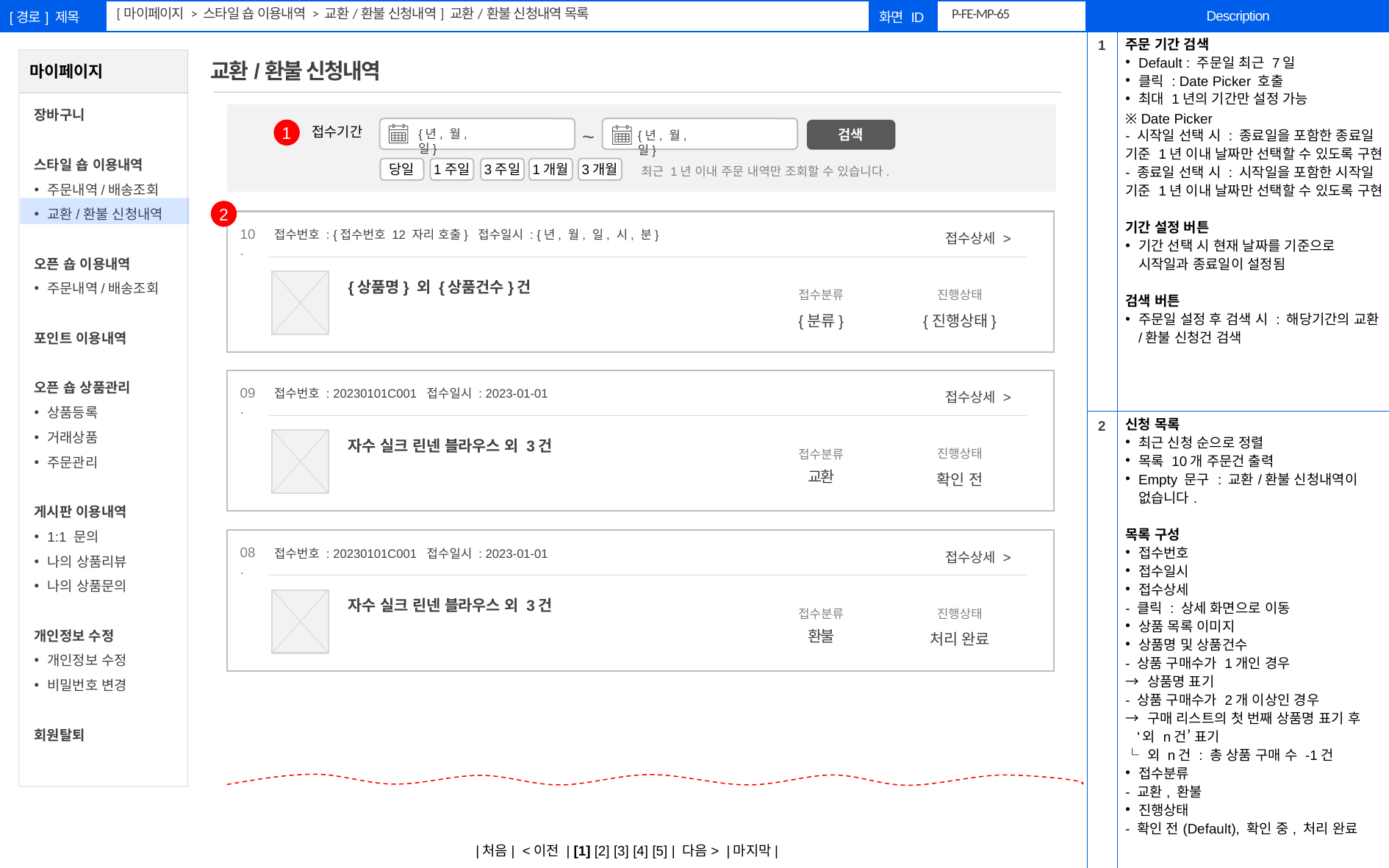

[마이페이지 > 스타일 숍 이용내역 > 교환/환불 신청내역] 교환/환불 신청내역 목록
# P-FE-MP-65
| 1 | 주문 기간 검색 Default : 주문일 최근 7일 클릭 : Date Picker 호출 최대 1년의 기간만 설정 가능 ※ Date Picker - 시작일 선택 시 : 종료일을 포함한 종료일 기준 1년 이내 날짜만 선택할 수 있도록 구현 - 종료일 선택 시 : 시작일을 포함한 시작일 기준 1년 이내 날짜만 선택할 수 있도록 구현 기간 설정 버튼 기간 선택 시 현재 날짜를 기준으로 시작일과 종료일이 설정됨 검색 버튼 주문일 설정 후 검색 시 : 해당기간의 교환/환불 신청건 검색 |
| --- | --- |
| 2 | 신청 목록 최근 신청 순으로 정렬 목록 10개 주문건 출력 Empty 문구 : 교환/환불 신청내역이 없습니다. 목록 구성 접수번호 접수일시 접수상세 - 클릭 : 상세 화면으로 이동 상품 목록 이미지 상품명 및 상품건수 - 상품 구매수가 1개인 경우 → 상품명 표기 - 상품 구매수가 2개 이상인 경우 → 구매 리스트의 첫 번째 상품명 표기 후 '외 n건’ 표기 └ 외 n건 : 총 상품 구매 수 -1건 접수분류 - 교환, 환불 진행상태 - 확인 전(Default), 확인 중, 처리 완료 |
교환/환불 신청내역

~

검색
{년, 월, 일}
{년, 월, 일}

접수기간
1
최근 1년 이내 주문 내역만 조회할 수 있습니다.
당일
1주일
3주일
1개월
3개월

2

접수상세 >
10.
접수번호 : {접수번호 12 자리 호출}  접수일시 : {년, 월, 일, 시, 분}
{상품명} 외 {상품건수}건

진행상태
{진행상태}
접수분류
{분류}

접수상세 >
09.
접수번호 : 20230101C001  접수일시 : 2023-01-01
자수 실크 린넨 블라우스 외 3건

진행상태
확인 전
접수분류

교환

접수상세 >
08.
접수번호 : 20230101C001  접수일시 : 2023-01-01
자수 실크 린넨 블라우스 외 3건

진행상태
처리 완료
접수분류

환불

|처음|  <이전 | [1] [2] [3] [4] [5] | 다음>  |마지막|